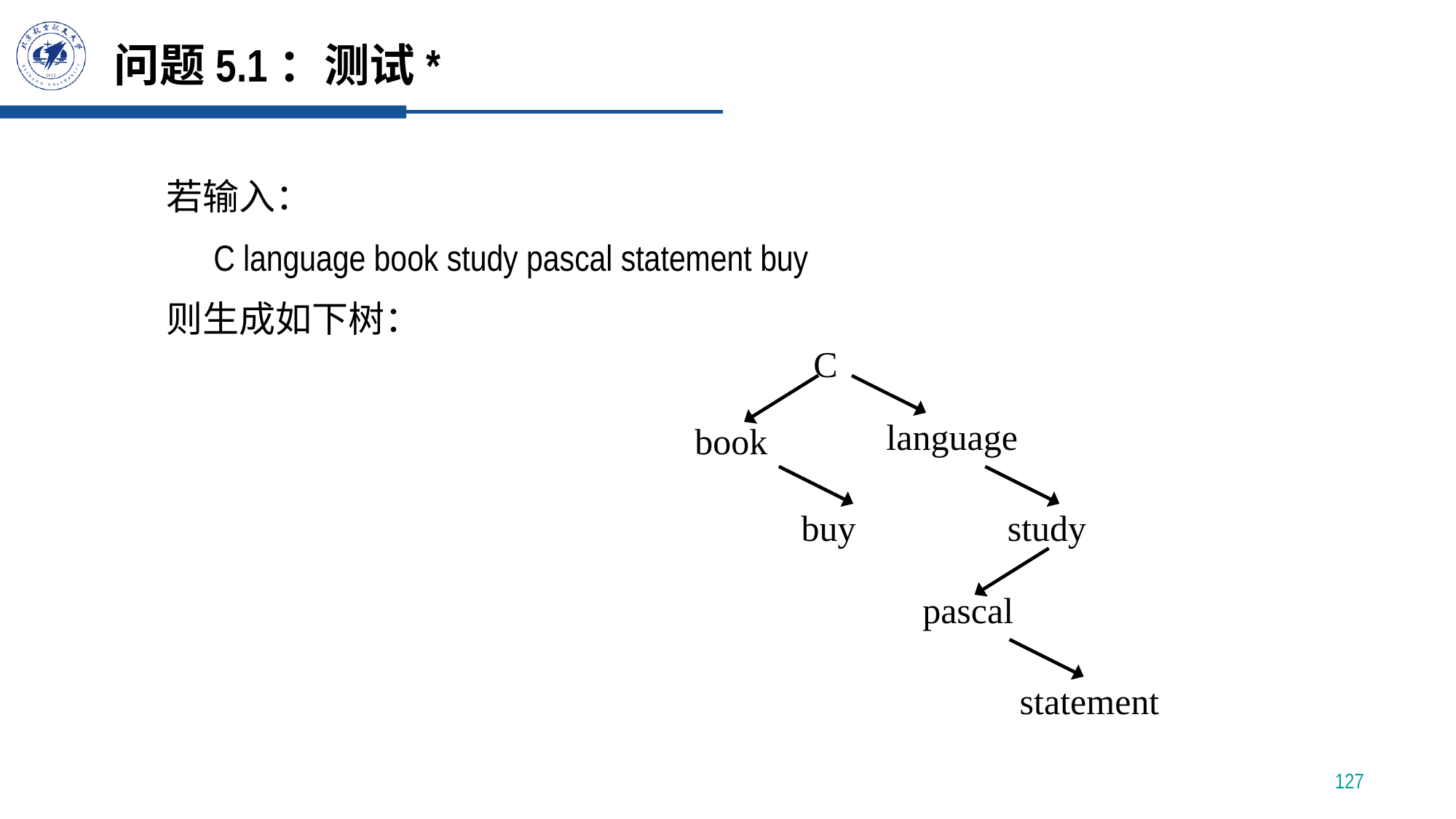

# 问题5.1：测试*
若输入：
C language book study pascal statement buy
则生成如下树：
C

language
book

buy
study

pascal

statement
127